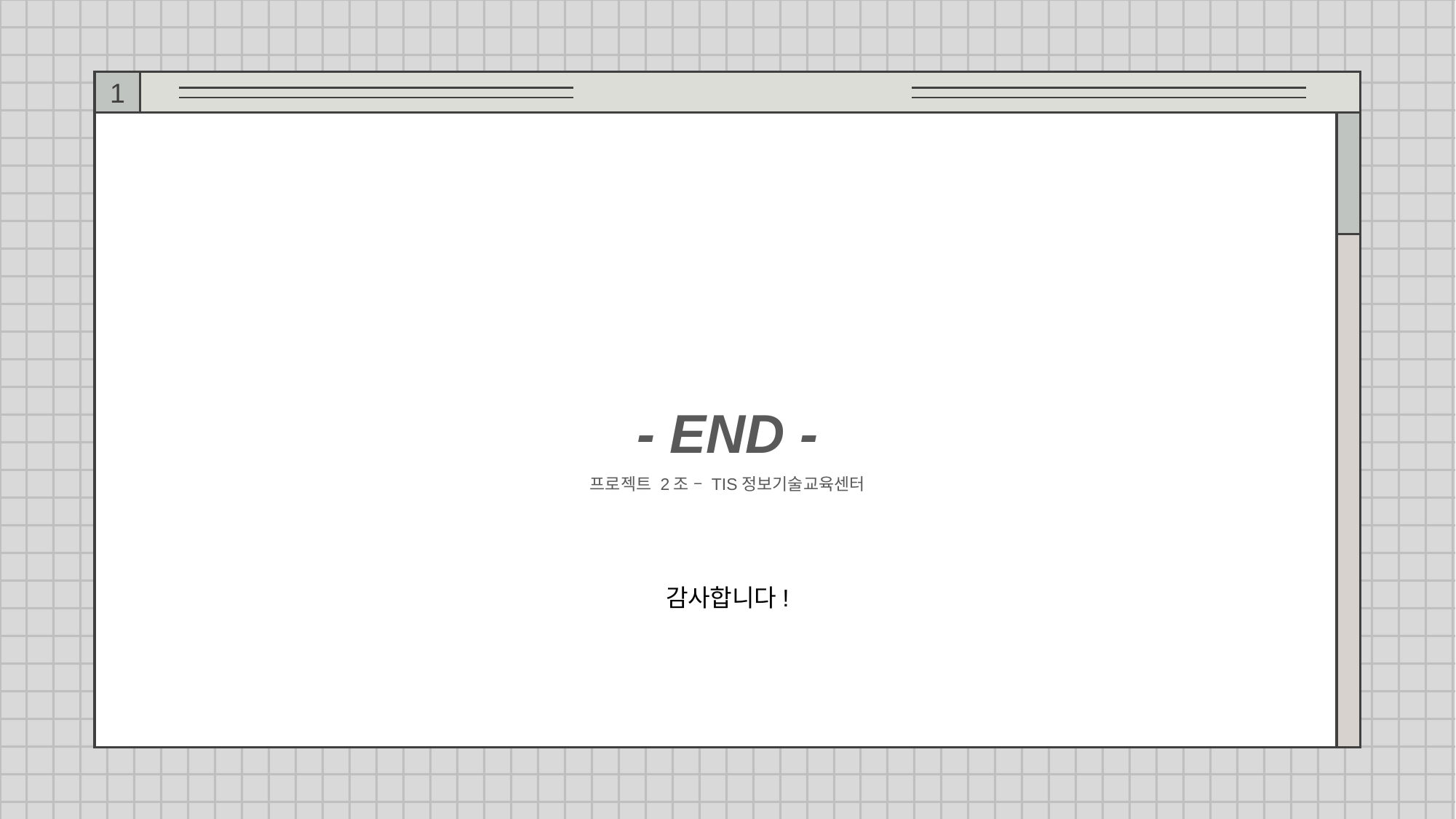

1
- END -
프로젝트 2조 – TIS정보기술교육센터

감사합니다!